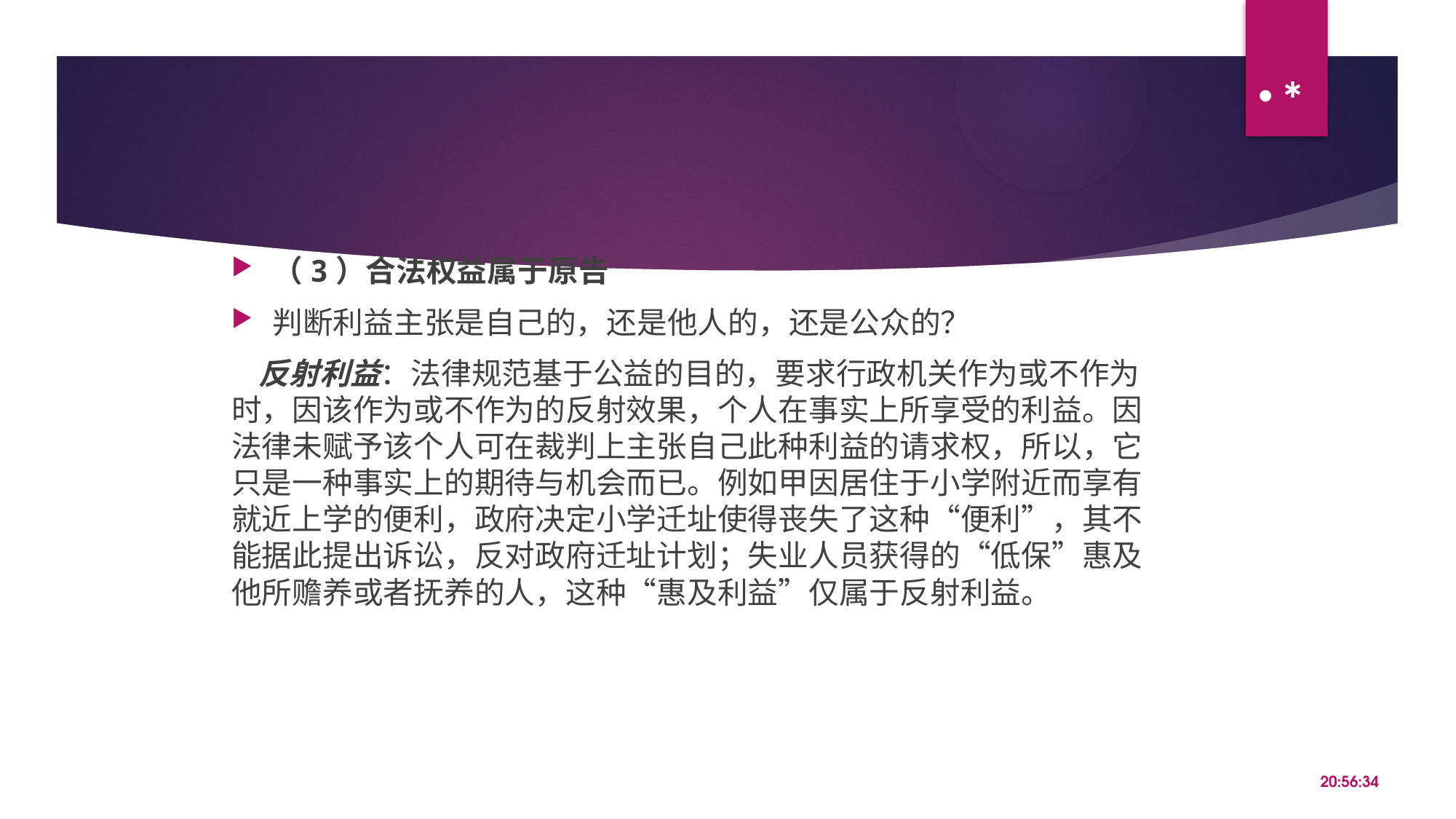

*
#
（3）合法权益属于原告
判断利益主张是自己的，还是他人的，还是公众的？
   反射利益：法律规范基于公益的目的，要求行政机关作为或不作为时，因该作为或不作为的反射效果，个人在事实上所享受的利益。因法律未赋予该个人可在裁判上主张自己此种利益的请求权，所以，它只是一种事实上的期待与机会而已。例如甲因居住于小学附近而享有就近上学的便利，政府决定小学迁址使得丧失了这种“便利”，其不能据此提出诉讼，反对政府迁址计划；失业人员获得的“低保”惠及他所赡养或者抚养的人，这种“惠及利益”仅属于反射利益。

20:56:34